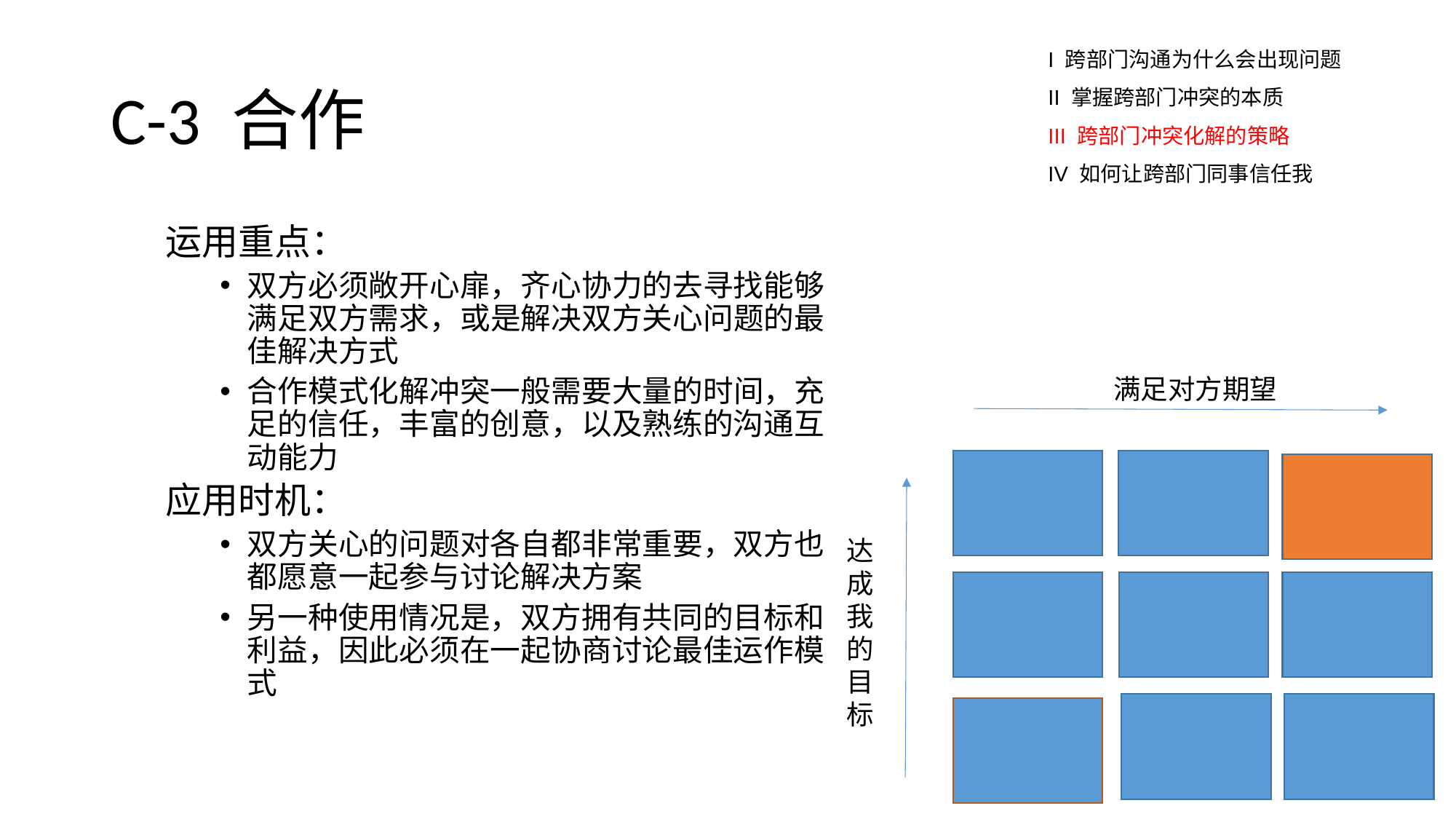

# C-3 合作
I 跨部门沟通为什么会出现问题
II 掌握跨部门冲突的本质
III 跨部门冲突化解的策略
IV 如何让跨部门同事信任我
运用重点：
双方必须敞开心扉，齐心协力的去寻找能够满足双方需求，或是解决双方关心问题的最佳解决方式
合作模式化解冲突一般需要大量的时间，充足的信任，丰富的创意，以及熟练的沟通互动能力
应用时机：
双方关心的问题对各自都非常重要，双方也都愿意一起参与讨论解决方案
另一种使用情况是，双方拥有共同的目标和利益，因此必须在一起协商讨论最佳运作模式
满足对方期望

达成我的目标